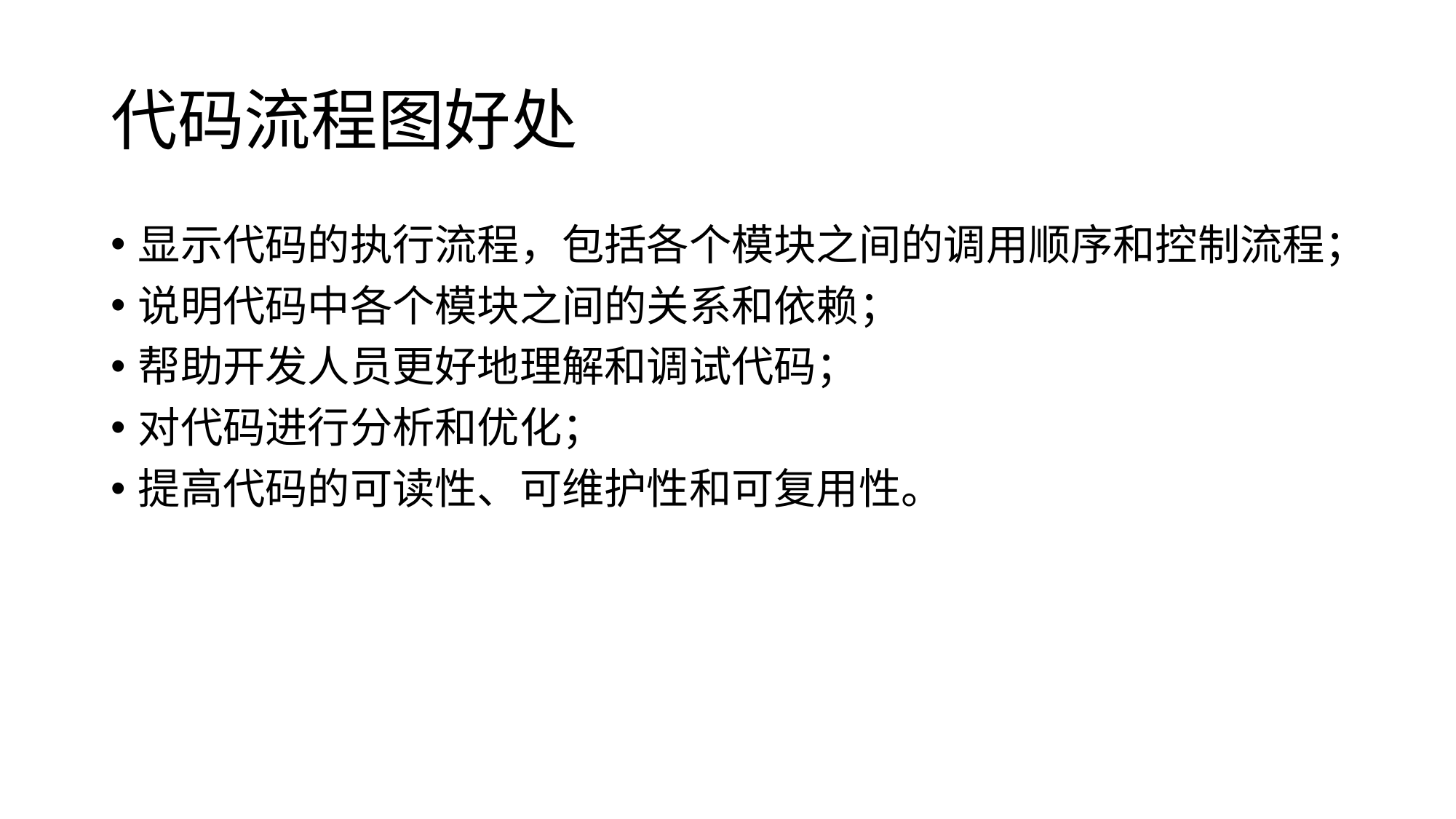

# 代码流程图好处
显示代码的执行流程，包括各个模块之间的调用顺序和控制流程；
说明代码中各个模块之间的关系和依赖；
帮助开发人员更好地理解和调试代码；
对代码进行分析和优化；
提高代码的可读性、可维护性和可复用性。